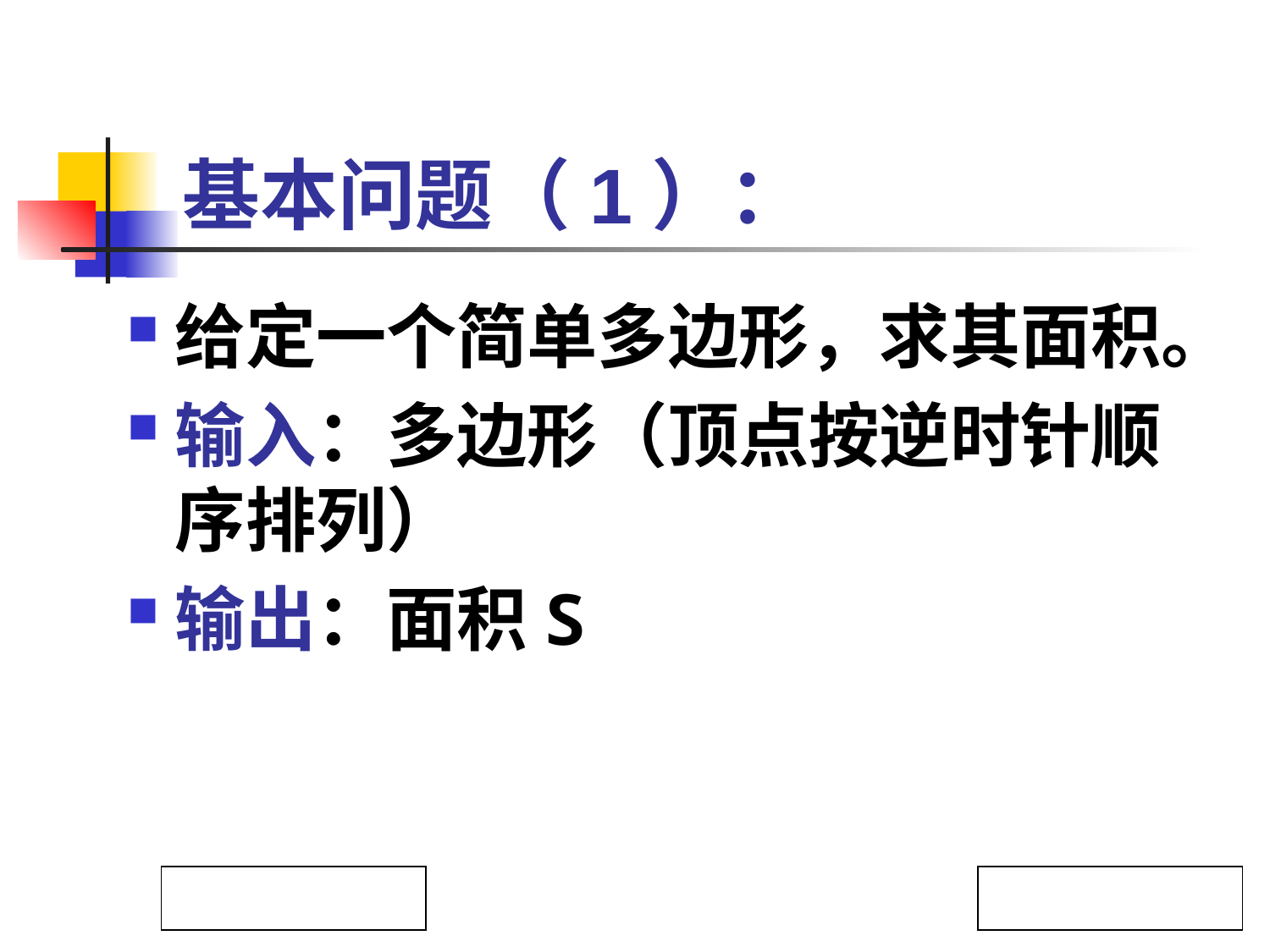

# 基本问题（1）：
给定一个简单多边形，求其面积。
输入：多边形（顶点按逆时针顺序排列）
输出：面积S

15